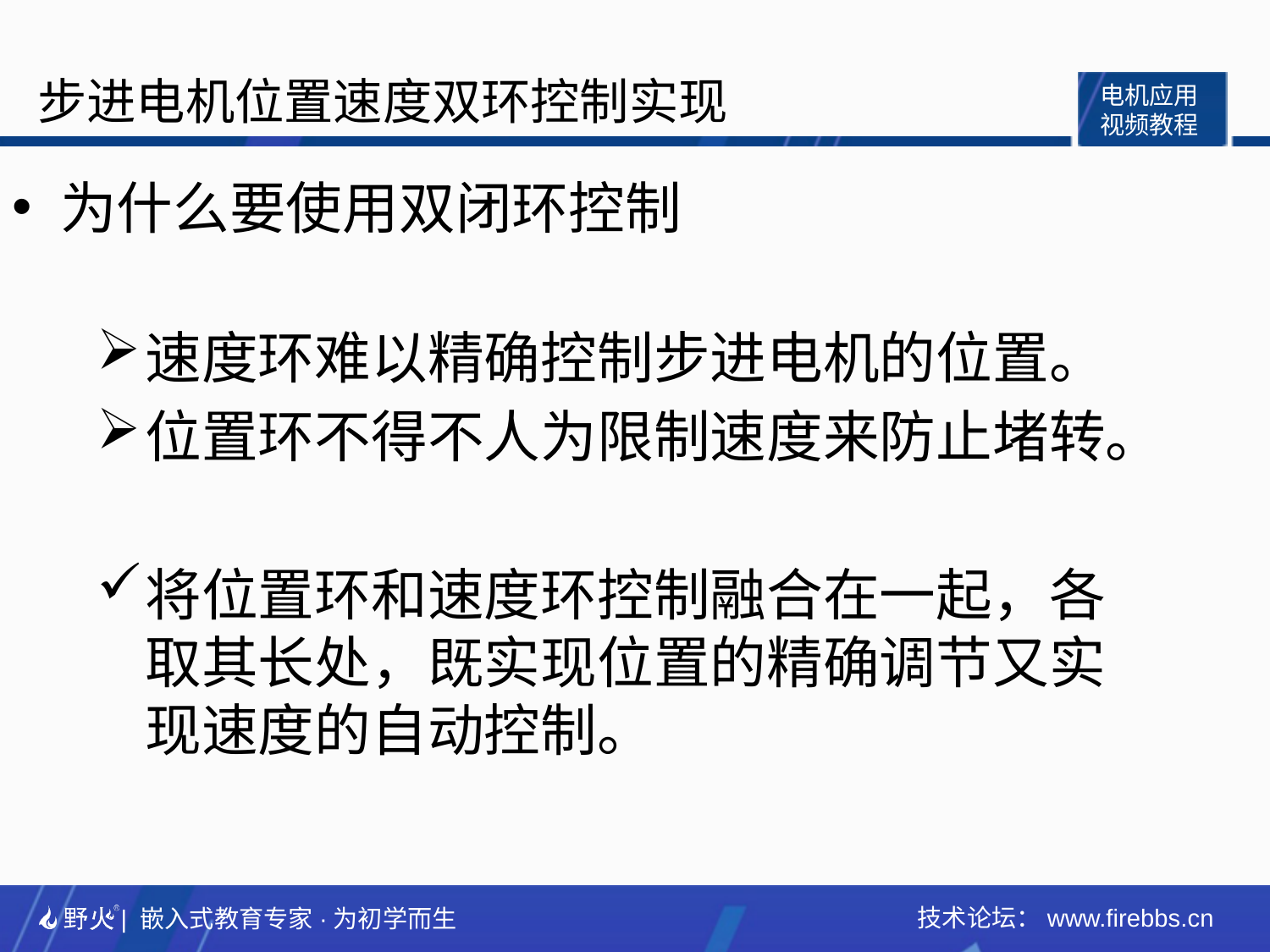

为什么要使用双闭环控制
速度环难以精确控制步进电机的位置。
位置环不得不人为限制速度来防止堵转。

将位置环和速度环控制融合在一起，各取其长处，既实现位置的精确调节又实现速度的自动控制。